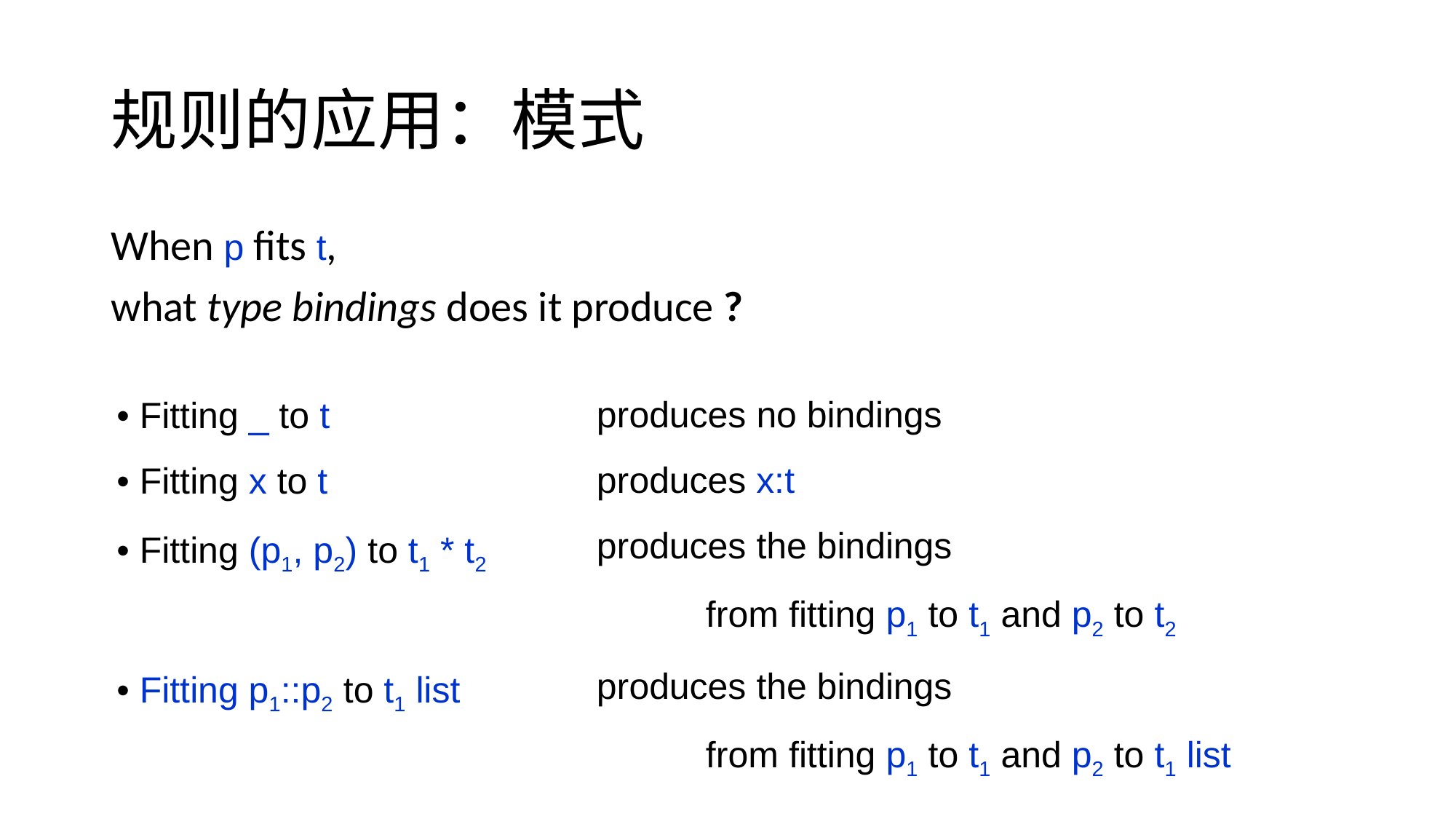

# 规则的应用：模式
When p fits t,
what type bindings does it produce ?
produces no bindings
produces x:t
produces the bindings
	from fitting p1 to t1 and p2 to t2
produces the bindings
	from fitting p1 to t1 and p2 to t1 list
• Fitting _ to t
• Fitting x to t
• Fitting (p1, p2) to t1 * t2

• Fitting p1::p2 to t1 list